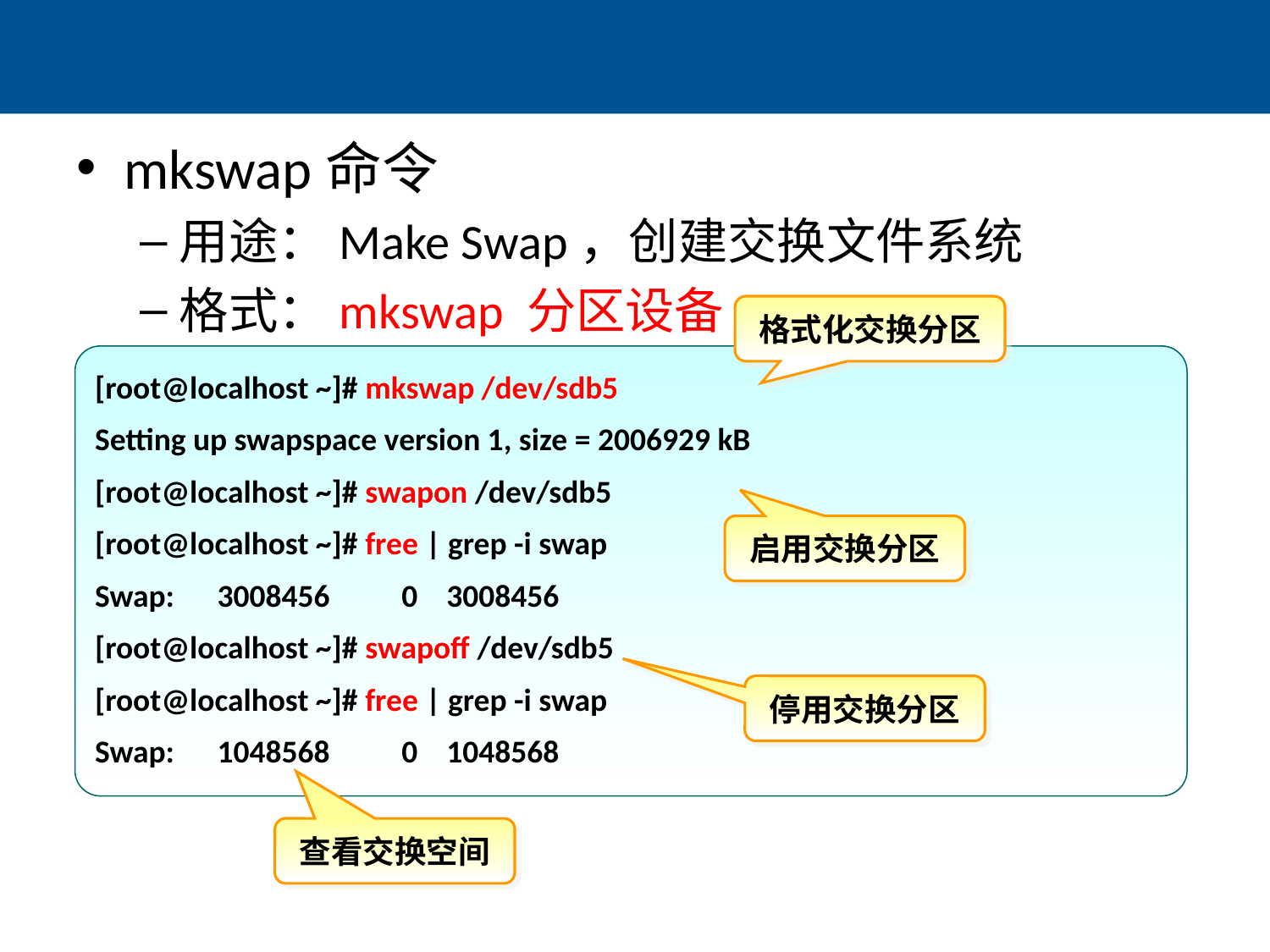

#
mkswap命令
用途：Make Swap，创建交换文件系统
格式：mkswap 分区设备

格式化交换分区
[root@localhost ~]# mkswap /dev/sdb5
Setting up swapspace version 1, size = 2006929 kB
[root@localhost ~]# swapon /dev/sdb5
[root@localhost ~]# free | grep -i swap
Swap:      3008456          0    3008456
[root@localhost ~]# swapoff /dev/sdb5
[root@localhost ~]# free | grep -i swap
Swap:      1048568          0    1048568
启用交换分区
停用交换分区
查看交换空间